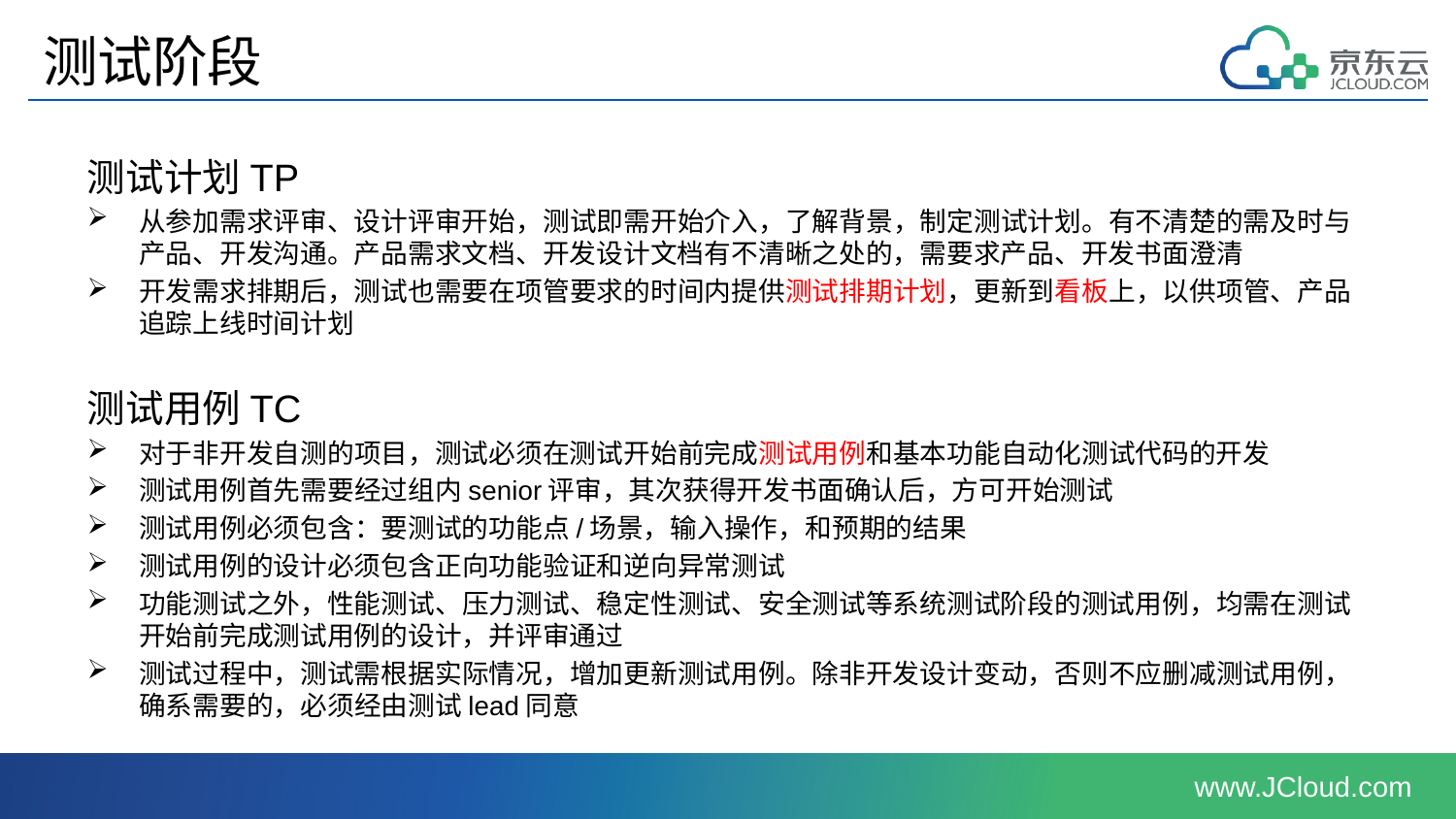

# 测试阶段
测试计划TP
从参加需求评审、设计评审开始，测试即需开始介入，了解背景，制定测试计划。有不清楚的需及时与产品、开发沟通。产品需求文档、开发设计文档有不清晰之处的，需要求产品、开发书面澄清
开发需求排期后，测试也需要在项管要求的时间内提供测试排期计划，更新到看板上，以供项管、产品追踪上线时间计划

测试用例TC
对于非开发自测的项目，测试必须在测试开始前完成测试用例和基本功能自动化测试代码的开发
测试用例首先需要经过组内senior评审，其次获得开发书面确认后，方可开始测试
测试用例必须包含：要测试的功能点/场景，输入操作，和预期的结果
测试用例的设计必须包含正向功能验证和逆向异常测试
功能测试之外，性能测试、压力测试、稳定性测试、安全测试等系统测试阶段的测试用例，均需在测试开始前完成测试用例的设计，并评审通过
测试过程中，测试需根据实际情况，增加更新测试用例。除非开发设计变动，否则不应删减测试用例，确系需要的，必须经由测试lead同意